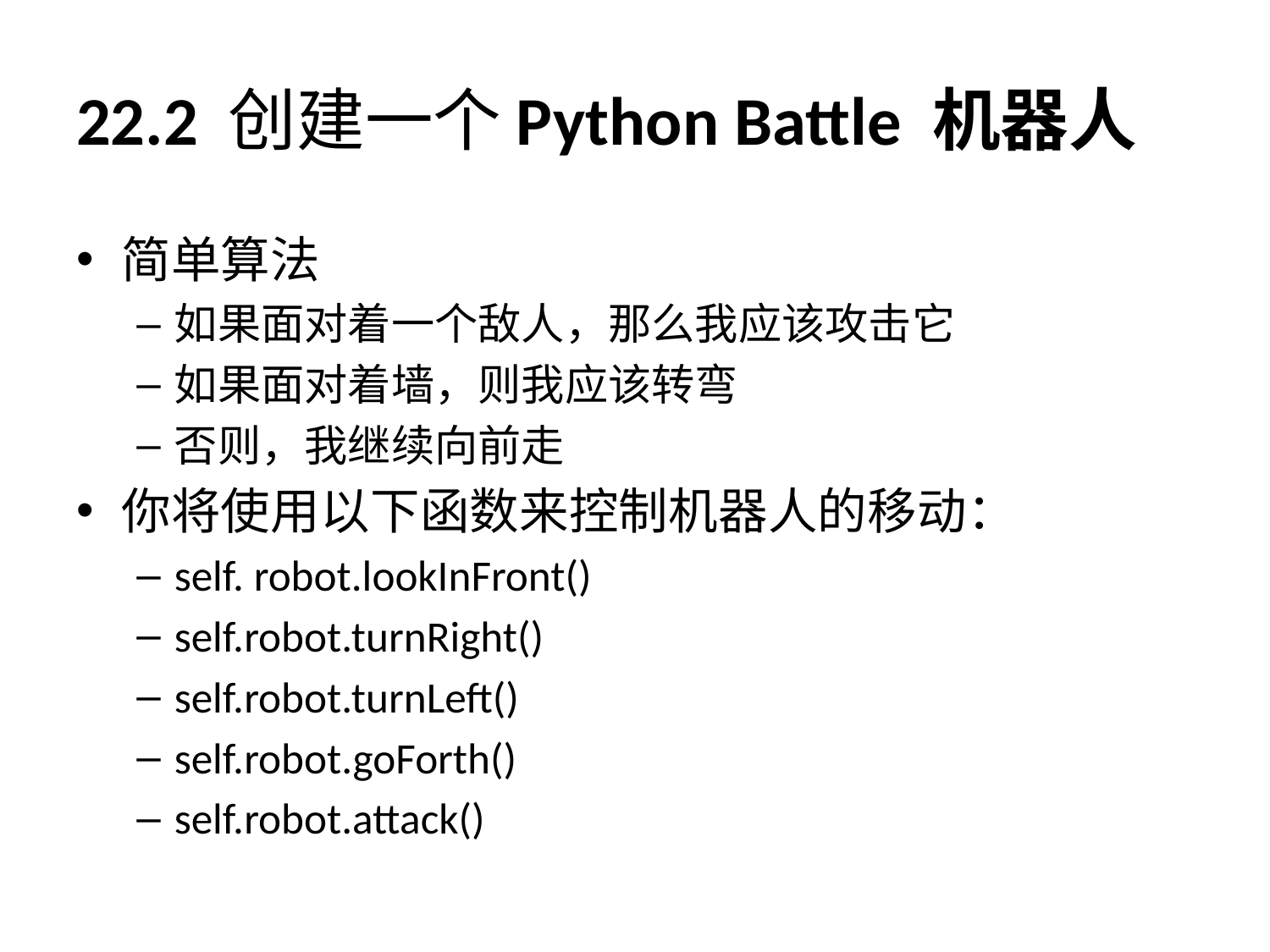

# 22.2 创建一个Python Battle 机器人
简单算法
如果面对着一个敌人，那么我应该攻击它
如果面对着墙，则我应该转弯
否则，我继续向前走
你将使用以下函数来控制机器人的移动：
self. robot.lookInFront()
self.robot.turnRight()
self.robot.turnLeft()
self.robot.goForth()
self.robot.attack()